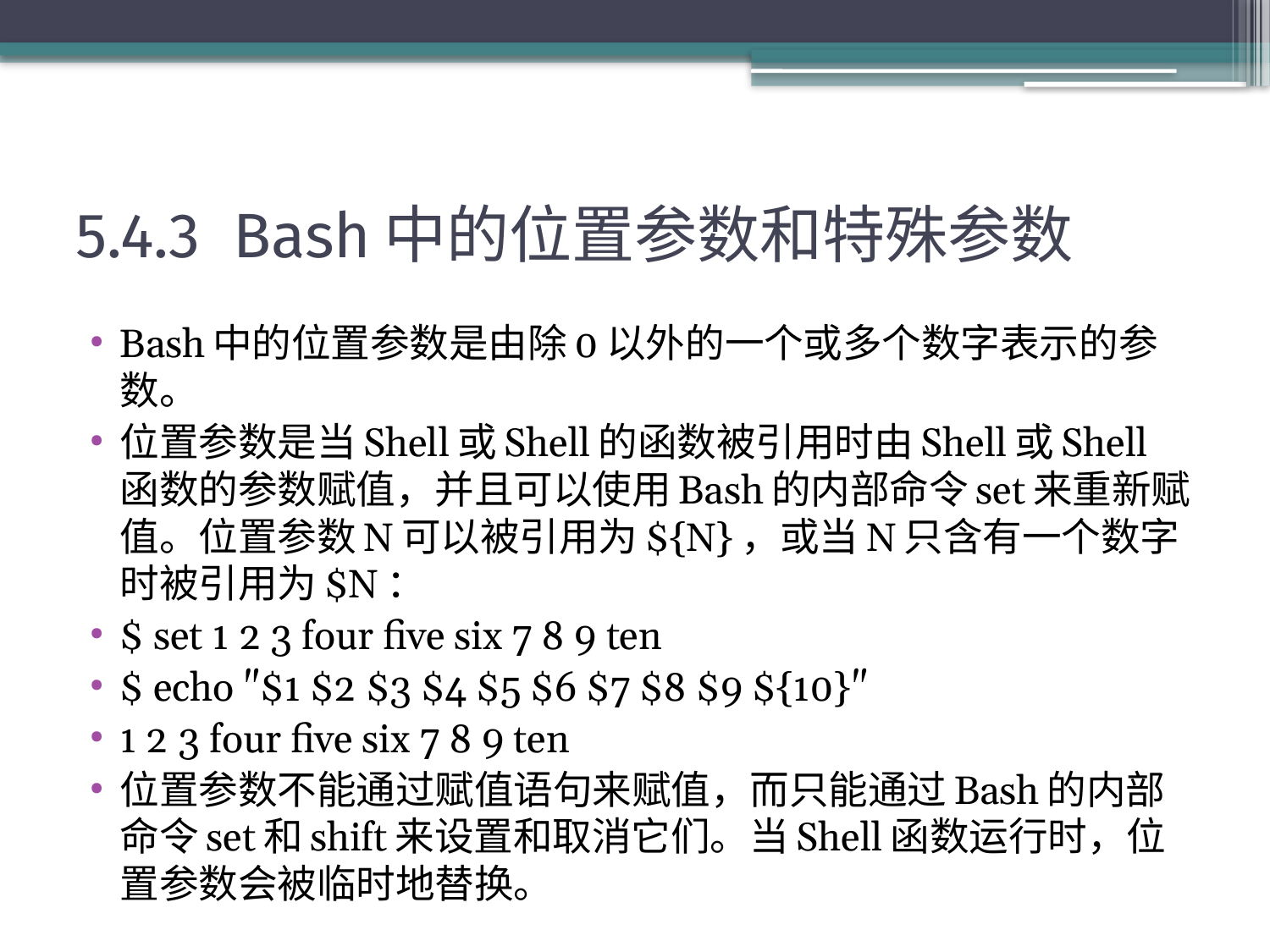

# 5.4.3  Bash中的位置参数和特殊参数
Bash中的位置参数是由除0以外的一个或多个数字表示的参数。
位置参数是当Shell或Shell的函数被引用时由Shell或Shell函数的参数赋值，并且可以使用Bash的内部命令set来重新赋值。位置参数N可以被引用为${N}，或当N只含有一个数字时被引用为$N：
$ set 1 2 3 four five six 7 8 9 ten
$ echo "$1 $2 $3 $4 $5 $6 $7 $8 $9 ${10}"
1 2 3 four five six 7 8 9 ten
位置参数不能通过赋值语句来赋值，而只能通过Bash的内部命令set和shift来设置和取消它们。当Shell函数运行时，位置参数会被临时地替换。